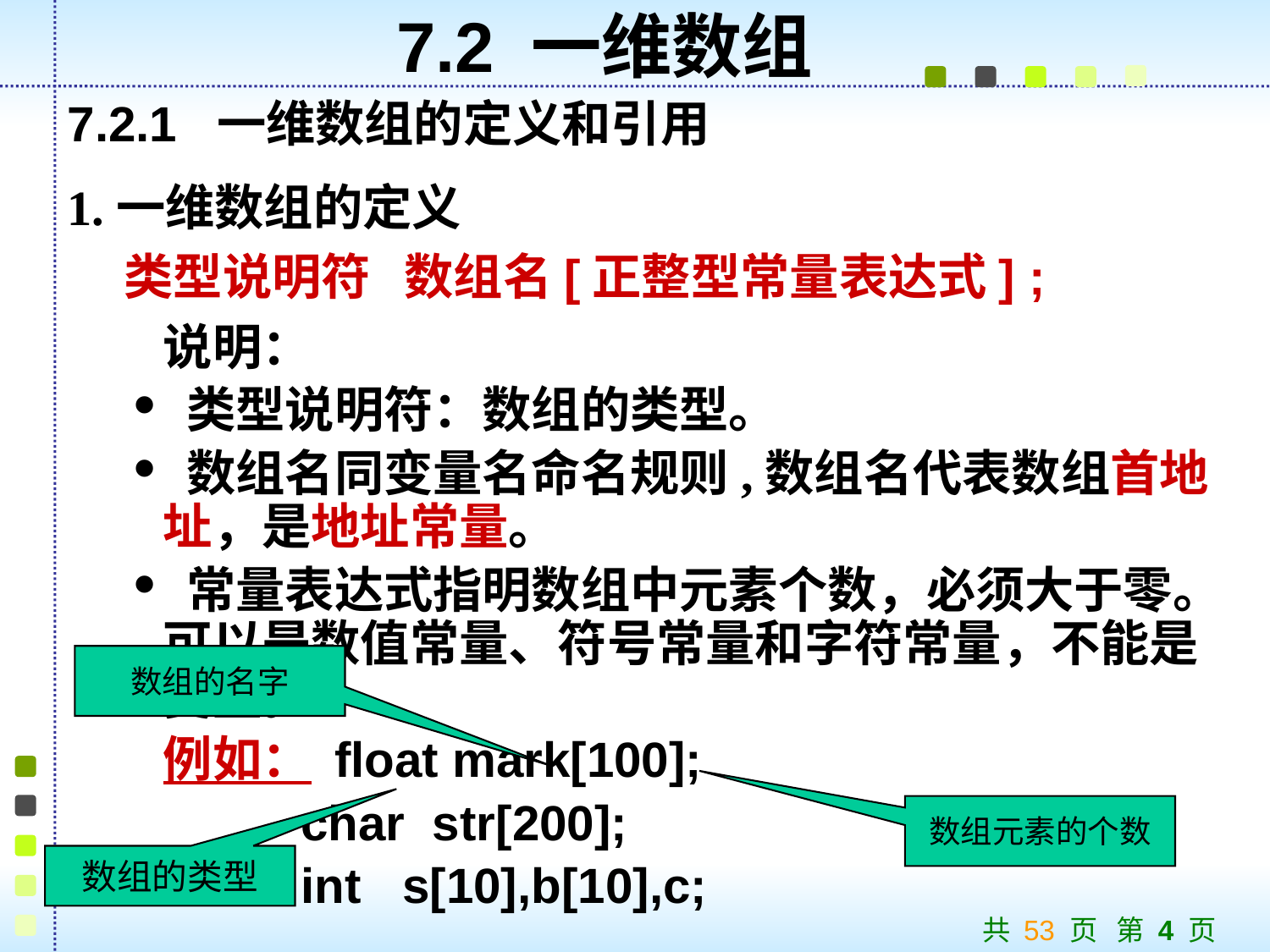

7.2 一维数组
7.2.1  一维数组的定义和引用
1.一维数组的定义
    类型说明符   数组名[正整型常量表达式] ;
说明：
 类型说明符：数组的类型。
 数组名同变量名命名规则,数组名代表数组首地址，是地址常量。
 常量表达式指明数组中元素个数，必须大于零。可以是数值常量、符号常量和字符常量，不能是变量。
例如： float mark[100];
          char  str[200];
          int   s[10],b[10],c;
数组的名字
数组元素的个数
数组的类型
共 53 页   第 4 页